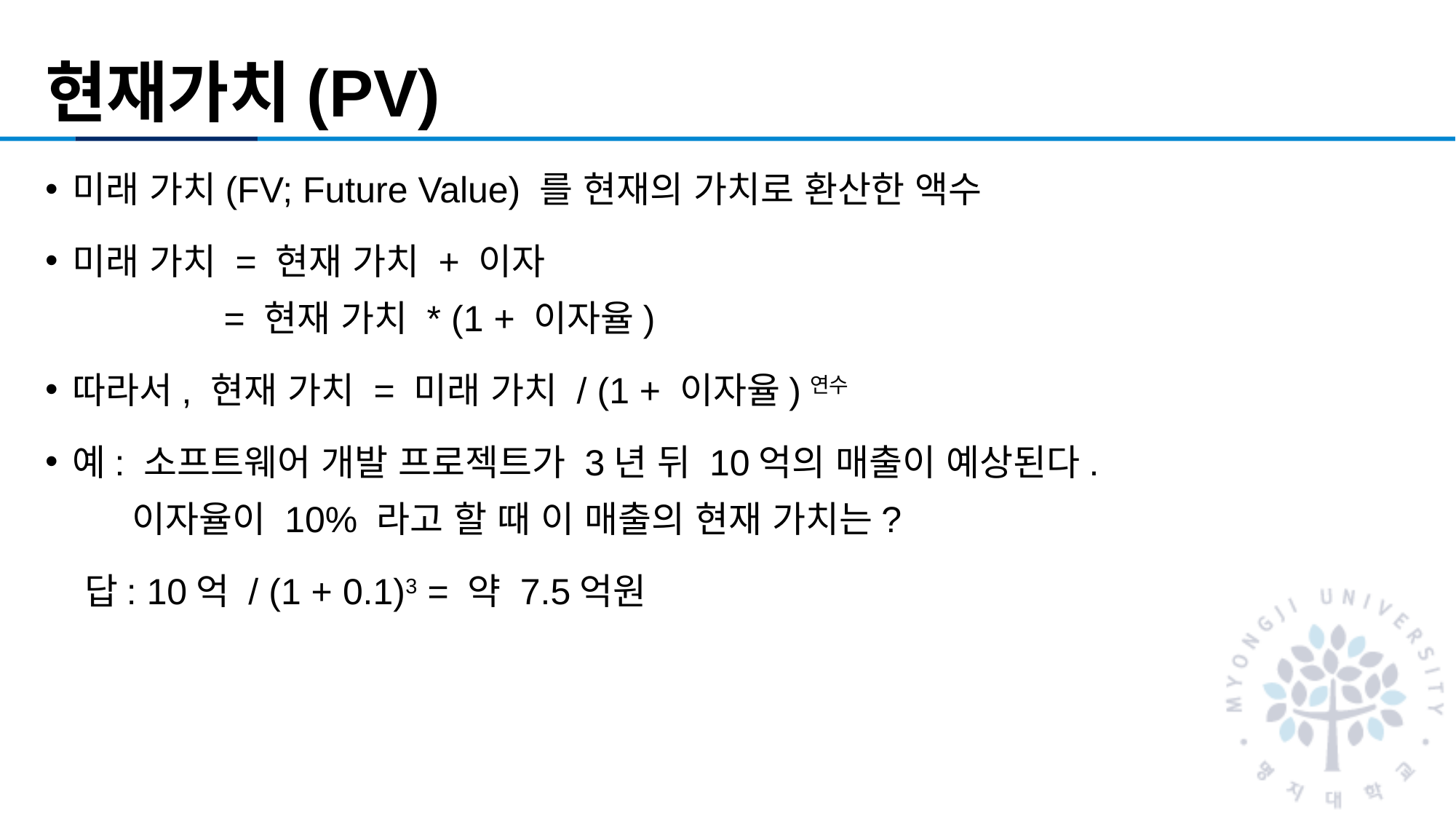

# 현재가치(PV)
미래 가치(FV; Future Value) 를 현재의 가치로 환산한 액수
미래 가치 = 현재 가치 + 이자
              = 현재 가치 * (1 + 이자율)
따라서, 현재 가치 = 미래 가치 / (1 + 이자율)연수
예: 소프트웨어 개발 프로젝트가 3년 뒤 10억의 매출이 예상된다.
     이자율이 10% 라고 할 때 이 매출의 현재 가치는?
   답: 10억 / (1 + 0.1)3 = 약 7.5억원